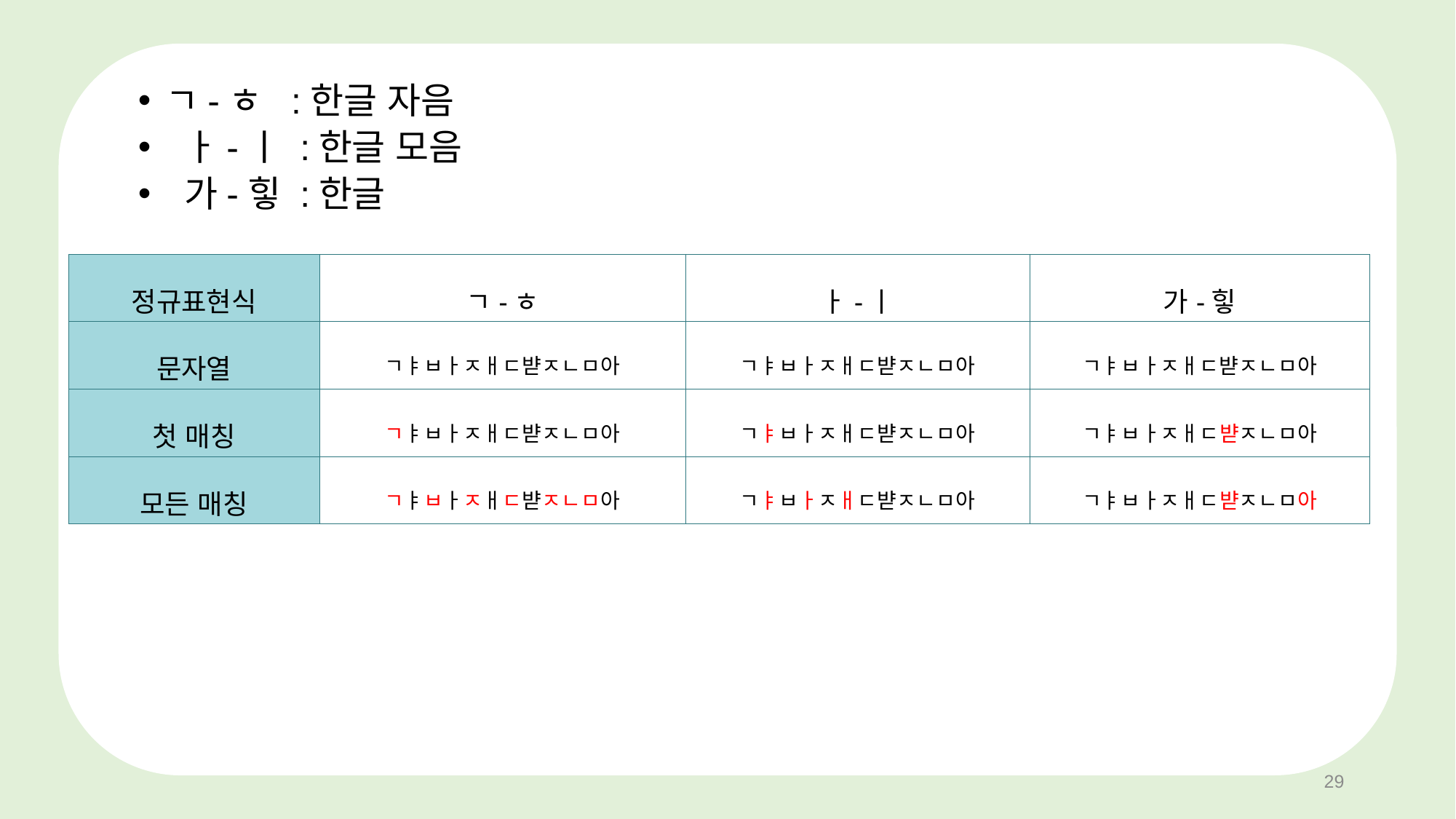

ㄱ-ㅎ  :한글 자음
 ㅏ-ㅣ :한글 모음
 가-힣 :한글
| 정규표현식 | ㄱ-ㅎ | ㅏ-ㅣ | 가-힣 |
| --- | --- | --- | --- |
| 문자열 | ㄱㅑㅂㅏㅈㅐㄷ뱓ㅈㄴㅁ아 | ㄱㅑㅂㅏㅈㅐㄷ뱓ㅈㄴㅁ아 | ㄱㅑㅂㅏㅈㅐㄷ뱓ㅈㄴㅁ아 |
| 첫 매칭 | ㄱㅑㅂㅏㅈㅐㄷ뱓ㅈㄴㅁ아 | ㄱㅑㅂㅏㅈㅐㄷ뱓ㅈㄴㅁ아 | ㄱㅑㅂㅏㅈㅐㄷ뱓ㅈㄴㅁ아 |
| 모든 매칭 | ㄱㅑㅂㅏㅈㅐㄷ뱓ㅈㄴㅁ아 | ㄱㅑㅂㅏㅈㅐㄷ뱓ㅈㄴㅁ아 | ㄱㅑㅂㅏㅈㅐㄷ뱓ㅈㄴㅁ아 |

29